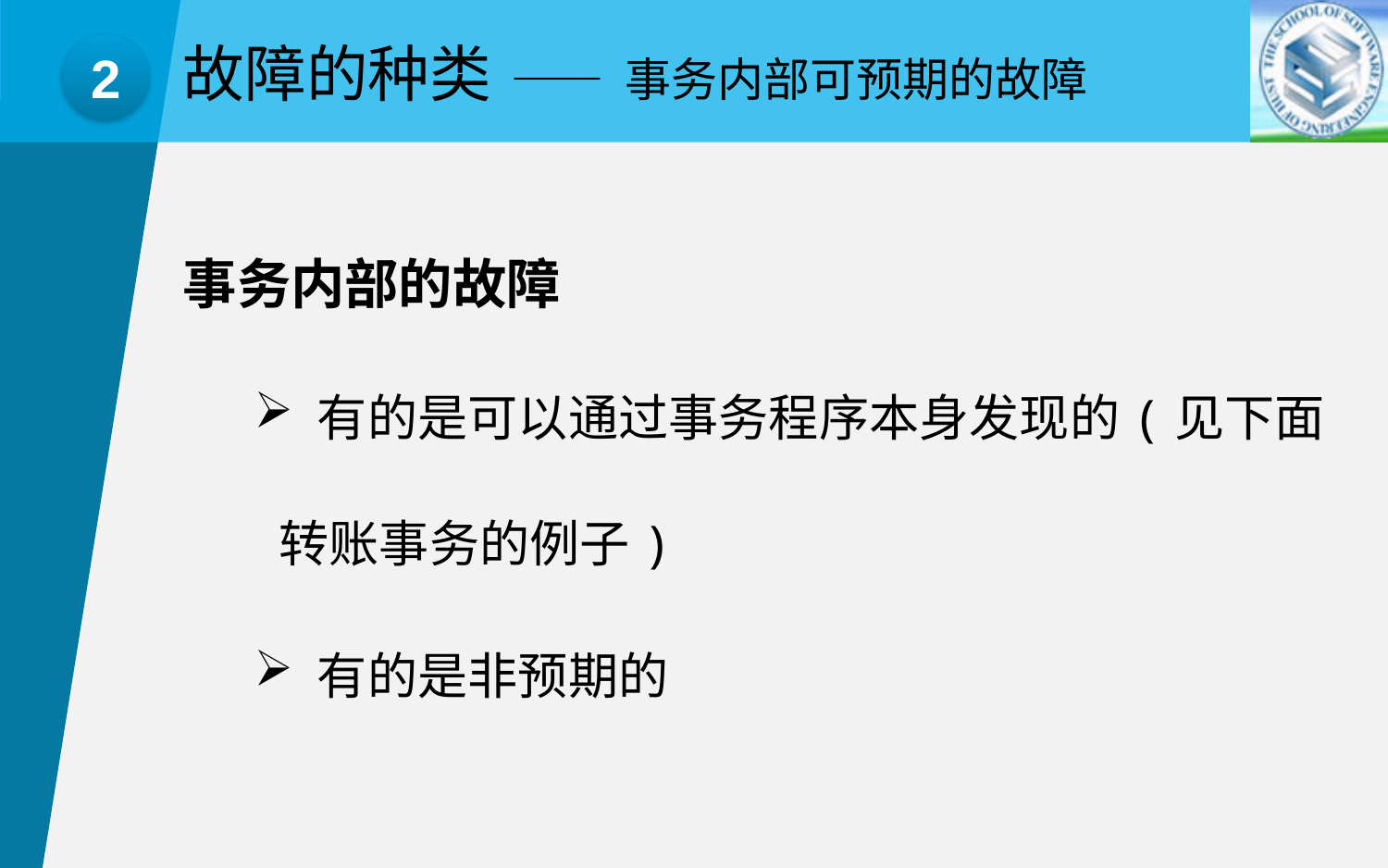

—— 事务内部可预期的故障
故障的种类
2
事务内部的故障
 有的是可以通过事务程序本身发现的(见下面转账事务的例子)
 有的是非预期的